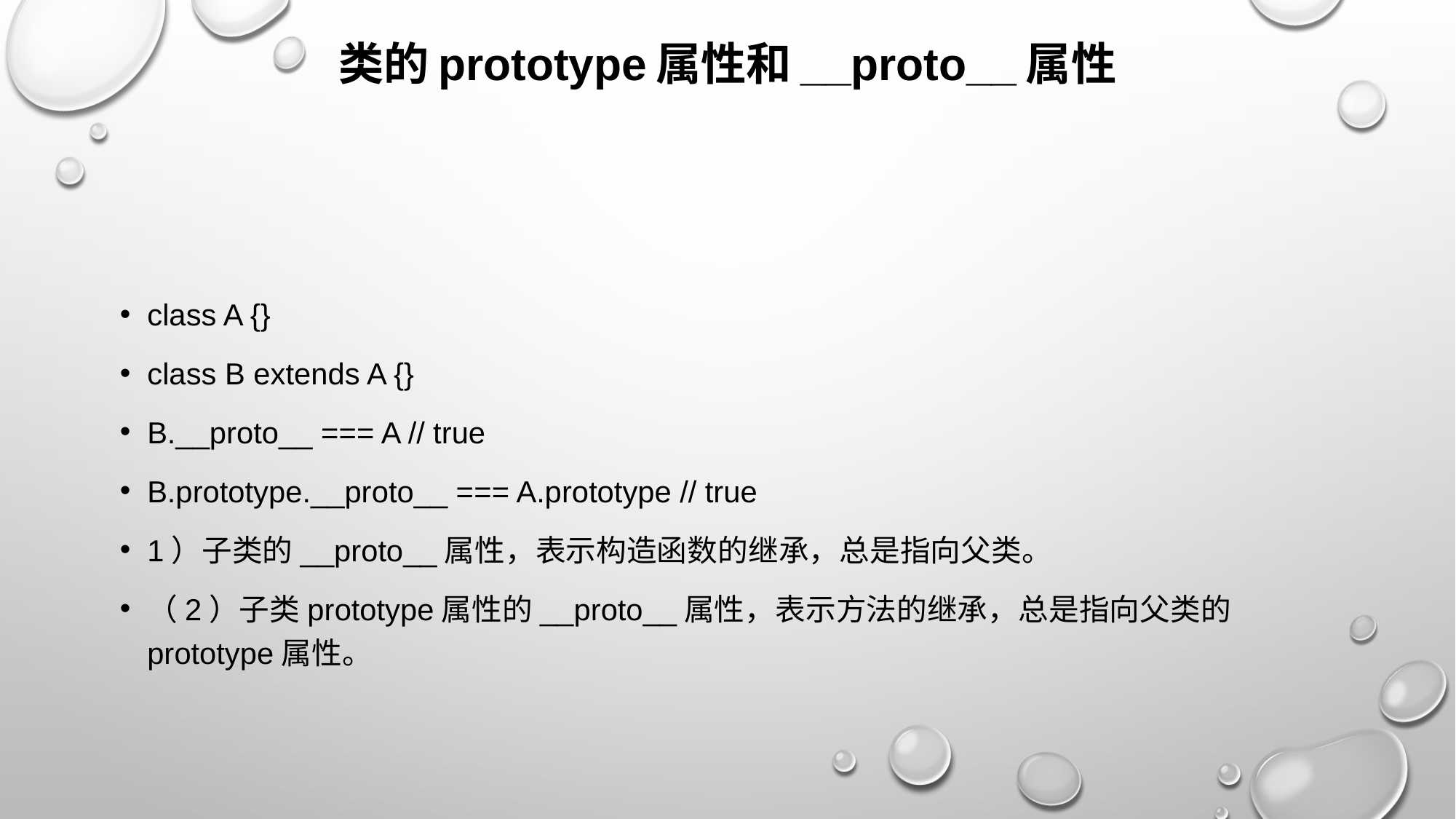

# 类的prototype属性和__proto__属性
class A {}
class B extends A {}
B.__proto__ === A // true
B.prototype.__proto__ === A.prototype // true
1）子类的__proto__属性，表示构造函数的继承，总是指向父类。
（2）子类prototype属性的__proto__属性，表示方法的继承，总是指向父类的prototype属性。